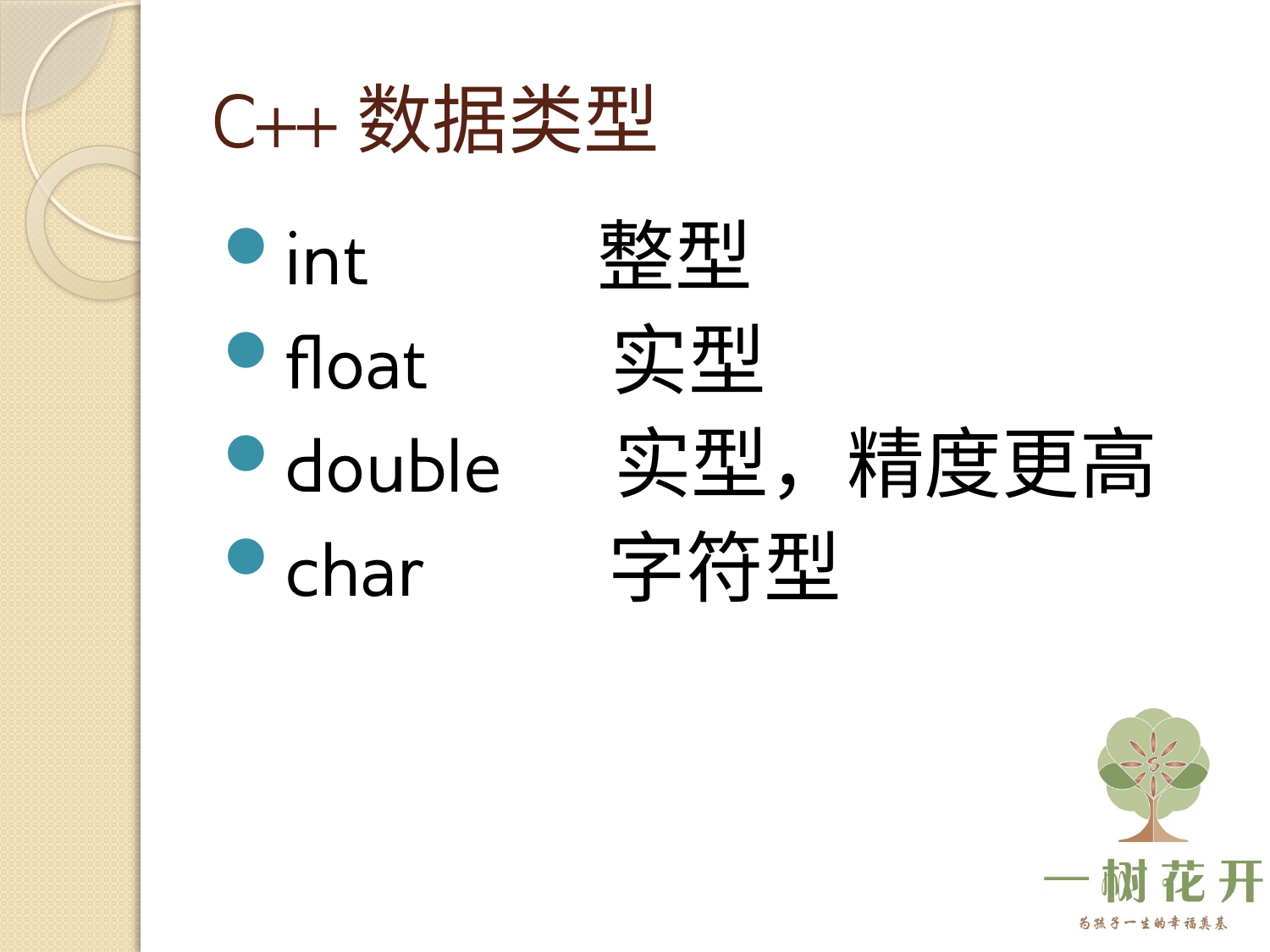

# C++数据类型
int         整型
float       实型
double    实型，精度更高
char       字符型